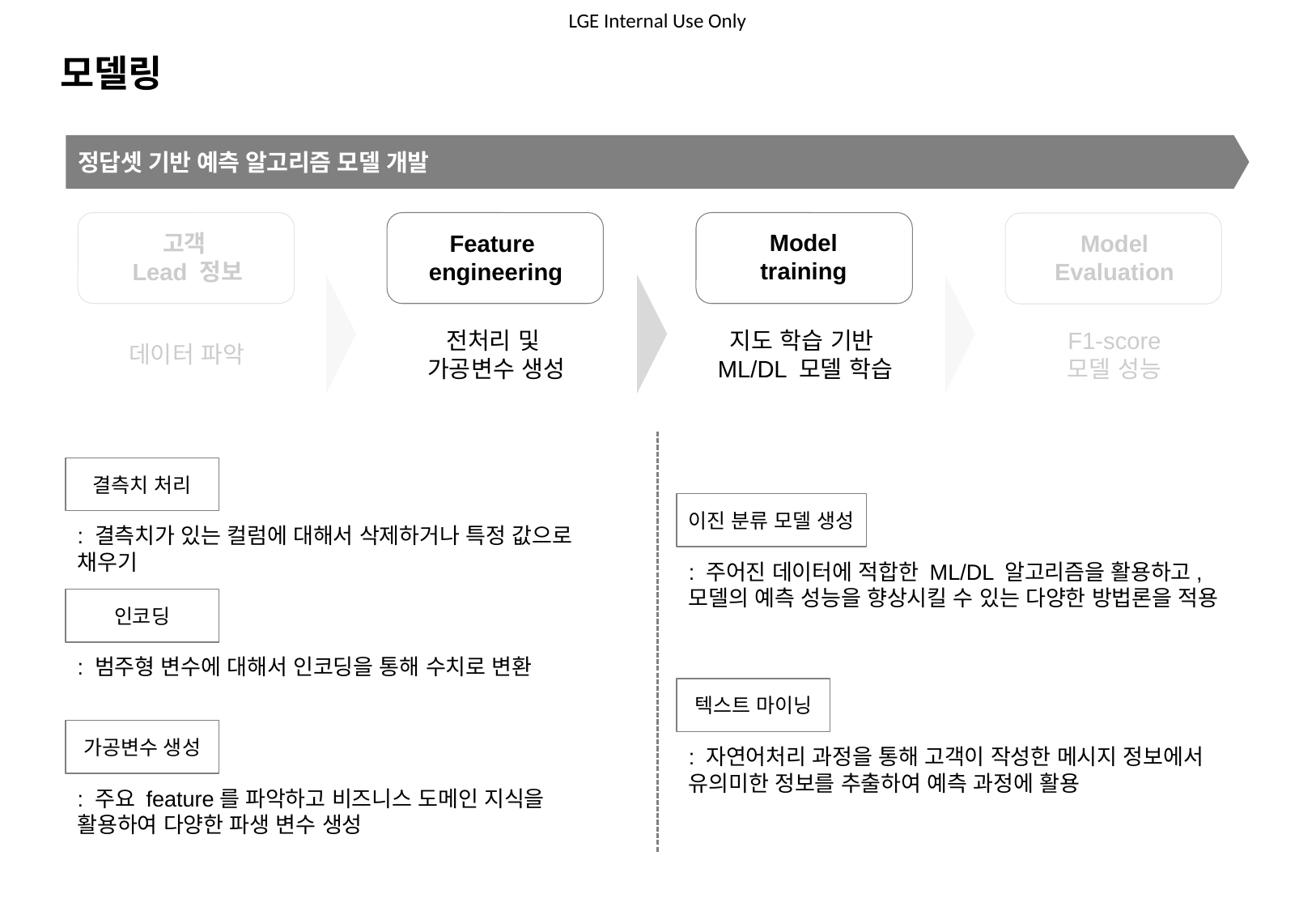

모델링
정답셋 기반 예측 알고리즘 모델 개발

Model
training
고객
Lead 정보
Feature
engineering
Model
Evaluation

F1-score
모델 성능
전처리 및
가공변수 생성
지도 학습 기반
ML/DL 모델 학습
데이터 파악
결측치 처리
이진 분류 모델 생성
: 결측치가 있는 컬럼에 대해서 삭제하거나 특정 값으로 채우기
: 주어진 데이터에 적합한 ML/DL 알고리즘을 활용하고,
모델의 예측 성능을 향상시킬 수 있는 다양한 방법론을 적용
인코딩
: 범주형 변수에 대해서 인코딩을 통해 수치로 변환
텍스트 마이닝
가공변수 생성
: 자연어처리 과정을 통해 고객이 작성한 메시지 정보에서 유의미한 정보를 추출하여 예측 과정에 활용
: 주요 feature를 파악하고 비즈니스 도메인 지식을 활용하여 다양한 파생 변수 생성